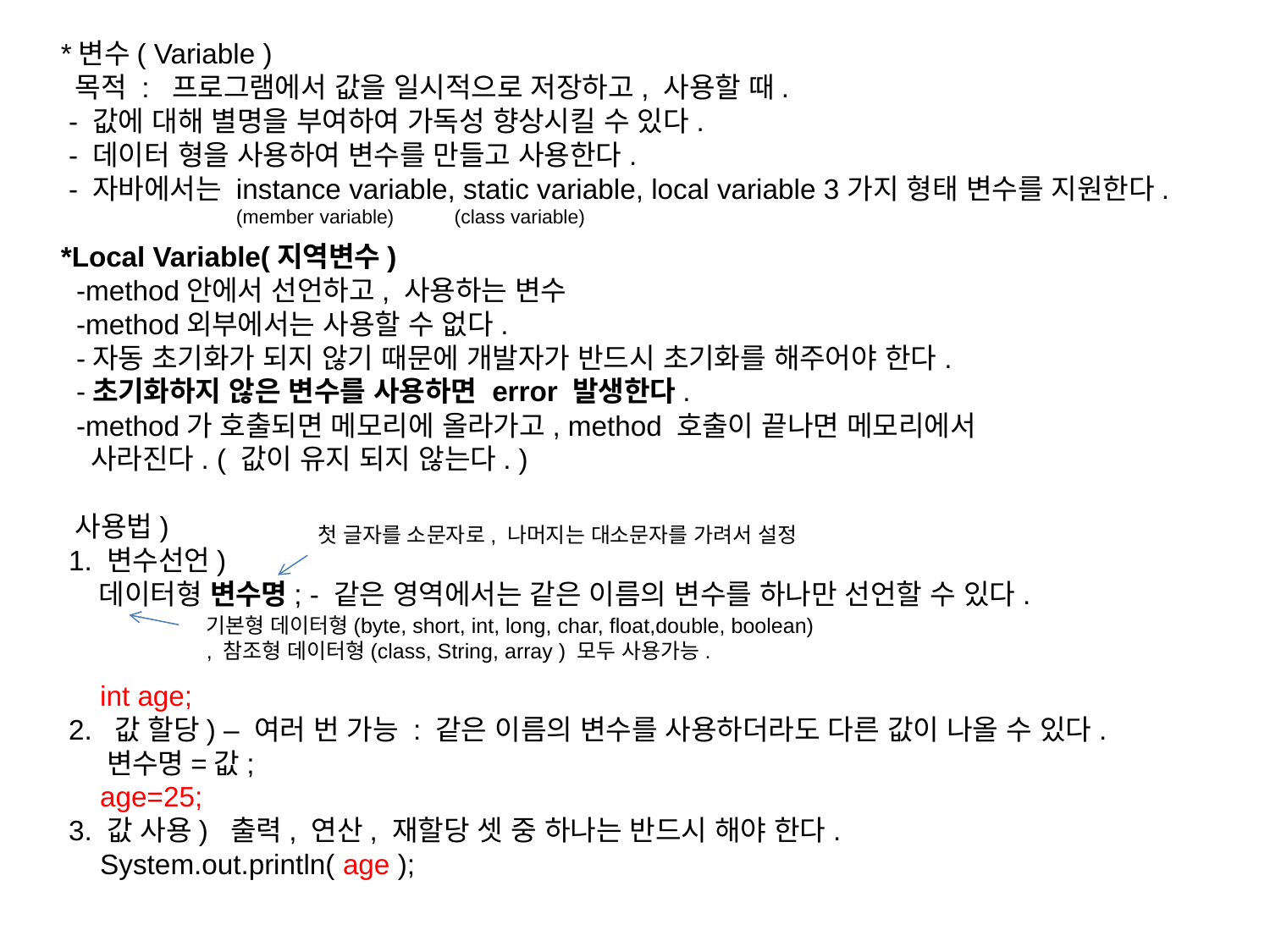

*변수( Variable )
 목적 :  프로그램에서 값을 일시적으로 저장하고, 사용할 때.
 - 값에 대해 별명을 부여하여 가독성 향상시킬 수 있다.
 - 데이터 형을 사용하여 변수를 만들고 사용한다.
 - 자바에서는 instance variable, static variable, local variable 3가지 형태 변수를 지원한다.

*Local Variable(지역변수)
  -method안에서 선언하고, 사용하는 변수
  -method외부에서는 사용할 수 없다.
  -자동 초기화가 되지 않기 때문에 개발자가 반드시 초기화를 해주어야 한다.
  -초기화하지 않은 변수를 사용하면 error 발생한다.
  -method가 호출되면 메모리에 올라가고, method 호출이 끝나면 메모리에서
   사라진다. ( 값이 유지 되지 않는다. )

 사용법)
 1. 변수선언)
    데이터형 변수명; - 같은 영역에서는 같은 이름의 변수를 하나만 선언할 수 있다.

     int age;
 2.  값 할당) – 여러 번 가능 : 같은 이름의 변수를 사용하더라도 다른 값이 나올 수 있다.
     변수명=값;
     age=25;
 3. 값 사용)  출력, 연산, 재할당 셋 중 하나는 반드시 해야 한다.
     System.out.println( age );
 (member variable)           (class variable)
첫 글자를 소문자로, 나머지는 대소문자를 가려서 설정
기본형 데이터형(byte, short, int, long, char, float,double, boolean)
, 참조형 데이터형(class, String, array ) 모두 사용가능.